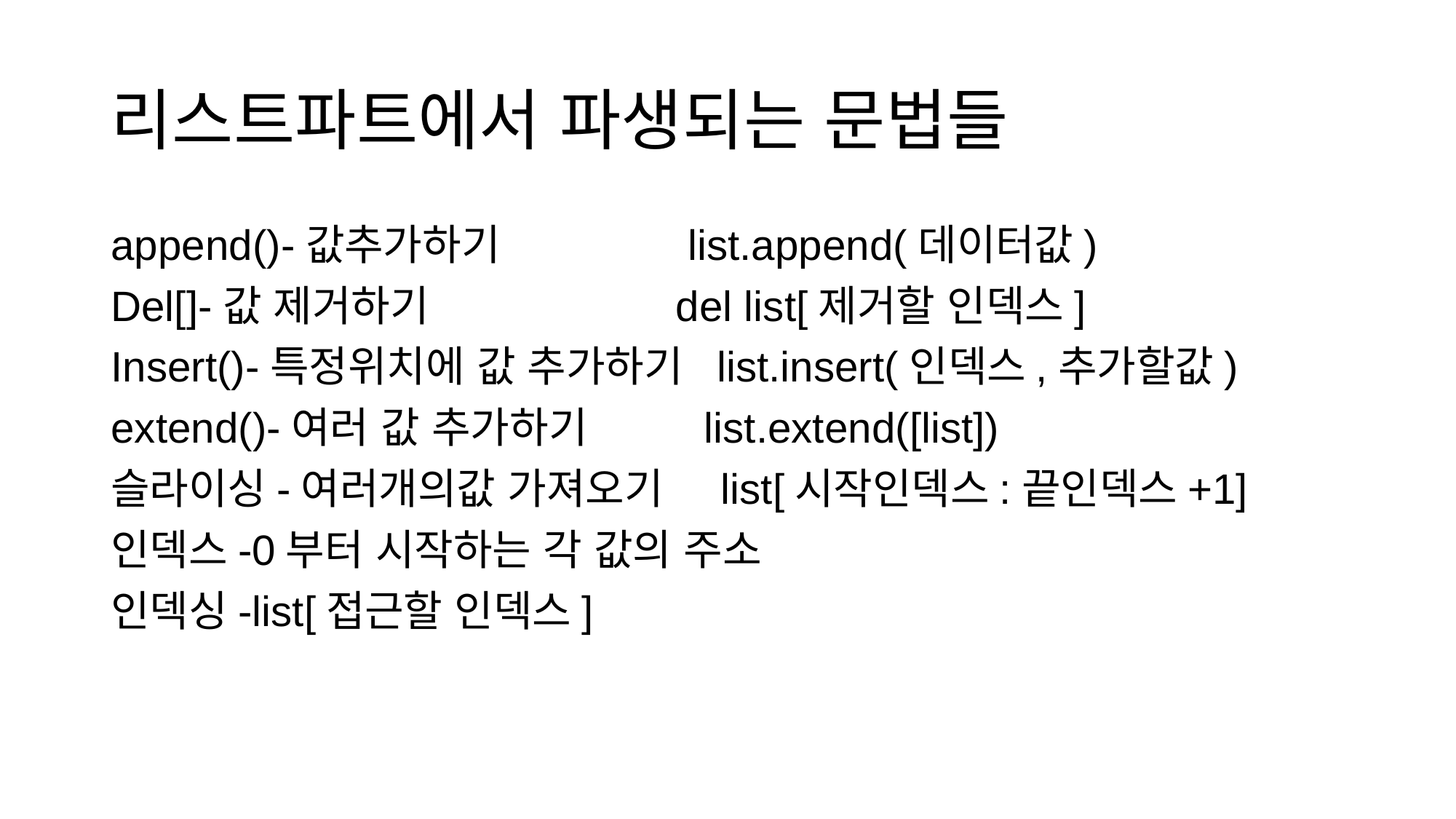

# 리스트파트에서 파생되는 문법들
append()-값추가하기               list.append(데이터값)
Del[]-값 제거하기                    del list[제거할 인덱스]
Insert()-특정위치에 값 추가하기  list.insert(인덱스,추가할값)
extend()-여러 값 추가하기         list.extend([list])
슬라이싱-여러개의값 가져오기    list[시작인덱스:끝인덱스+1]
인덱스-0부터 시작하는 각 값의 주소
인덱싱-list[접근할 인덱스]